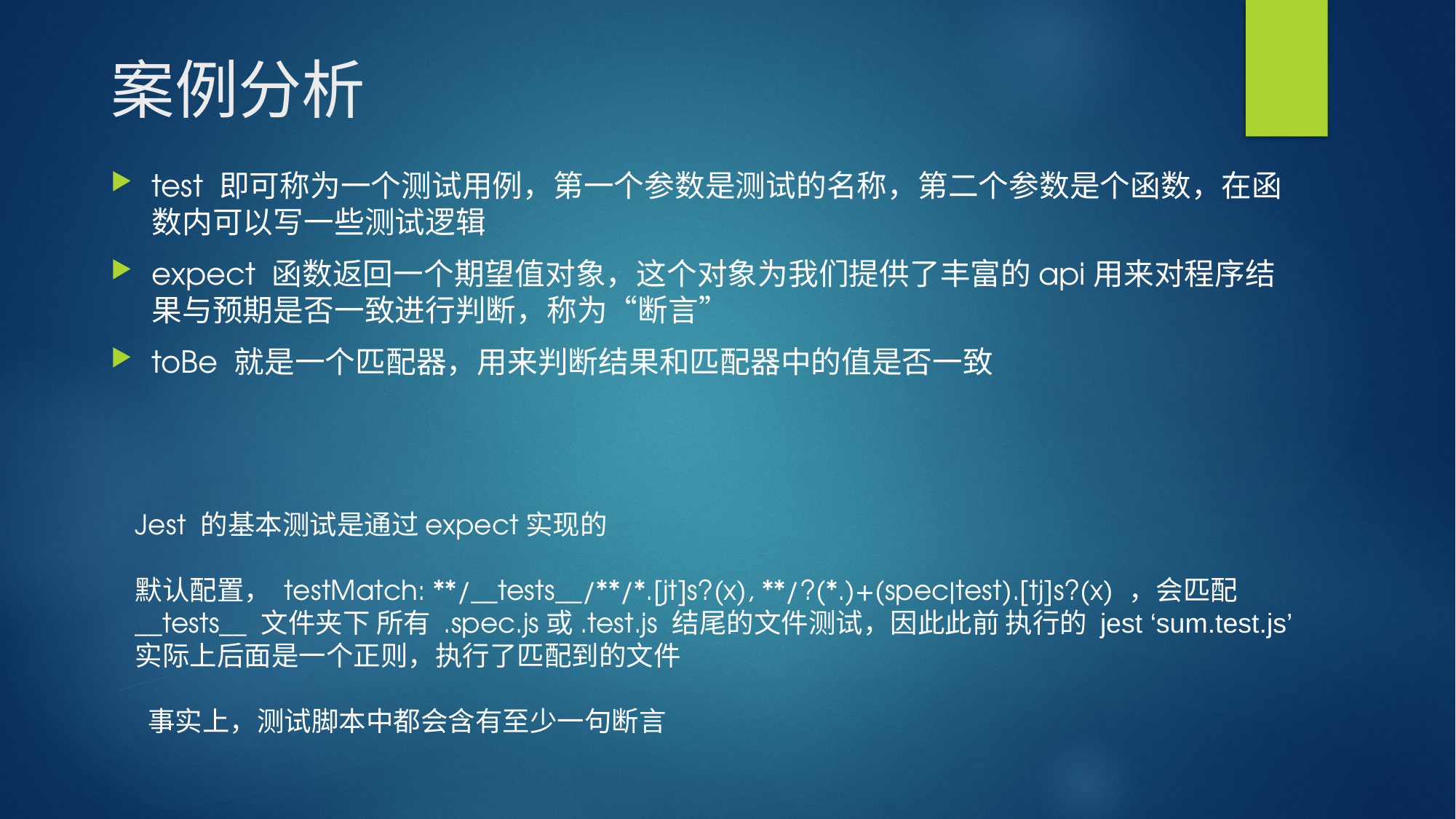

# 案例分析
test 即可称为一个测试用例，第一个参数是测试的名称，第二个参数是个函数，在函数内可以写一些测试逻辑
expect 函数返回一个期望值对象，这个对象为我们提供了丰富的api用来对程序结果与预期是否一致进行判断，称为“断言”
toBe 就是一个匹配器，用来判断结果和匹配器中的值是否一致

Jest 的基本测试是通过expect实现的

默认配置， testMatch: **/__tests__/**/*.[jt]s?(x), **/?(*.)+(spec|test).[tj]s?(x) ，会匹配
__tests__ 文件夹下 所有 .spec.js或.test.js 结尾的文件测试，因此此前 执行的 jest ‘sum.test.js’ 实际上后面是一个正则，执行了匹配到的文件

 事实上，测试脚本中都会含有至少一句断言